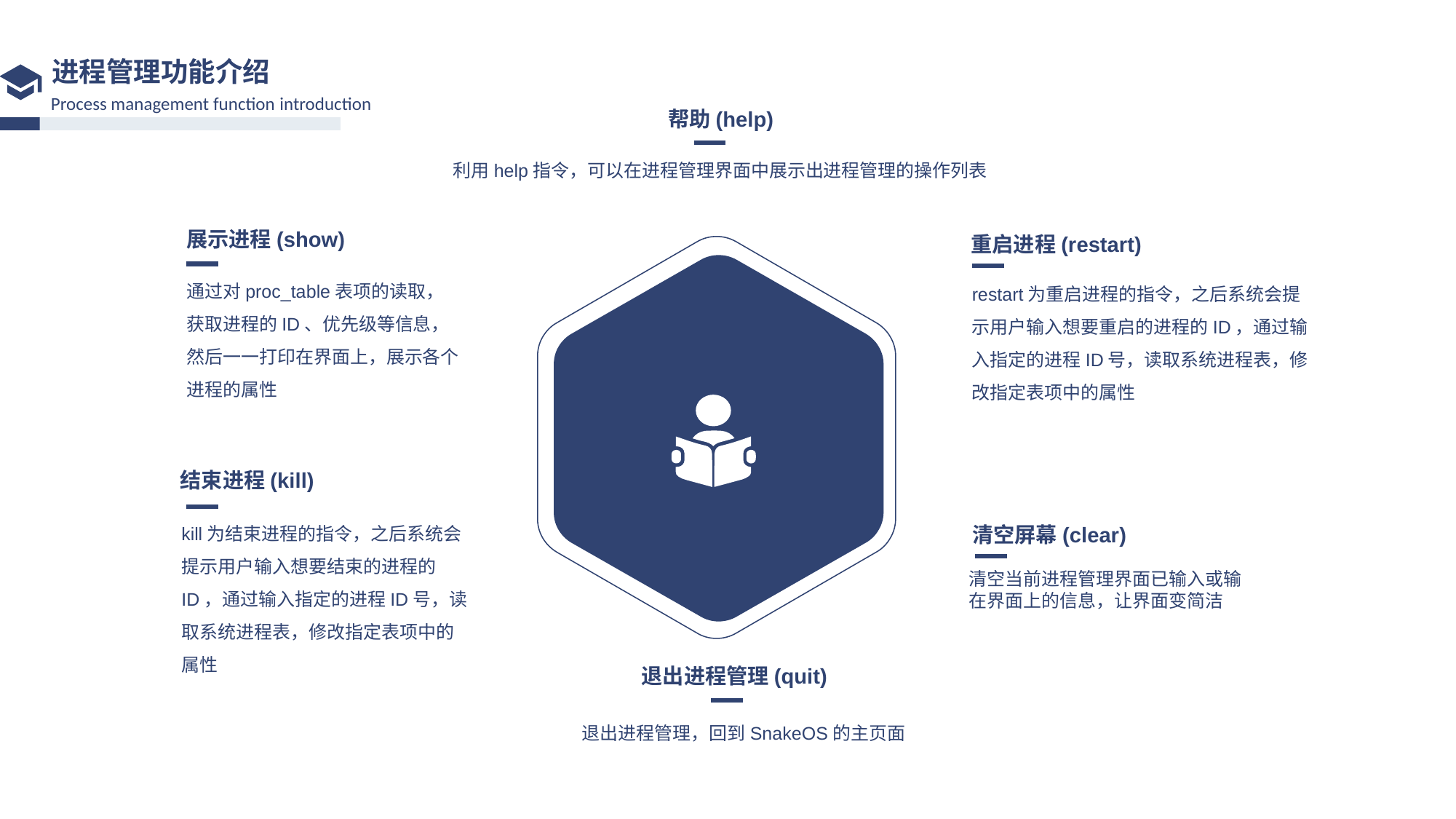

进程管理功能介绍
Process management function introduction
帮助(help)
利用help指令，可以在进程管理界面中展示出进程管理的操作列表
展示进程(show)
重启进程(restart)

通过对proc_table表项的读取，获取进程的ID、优先级等信息，然后一一打印在界面上，展示各个进程的属性

restart为重启进程的指令，之后系统会提示用户输入想要重启的进程的ID，通过输入指定的进程ID号，读取系统进程表，修改指定表项中的属性

结束进程(kill)
kill为结束进程的指令，之后系统会提示用户输入想要结束的进程的ID，通过输入指定的进程ID号，读取系统进程表，修改指定表项中的属性
清空屏幕(clear)
清空当前进程管理界面已输入或输在界面上的信息，让界面变简洁
退出进程管理(quit)
退出进程管理，回到SnakeOS的主页面